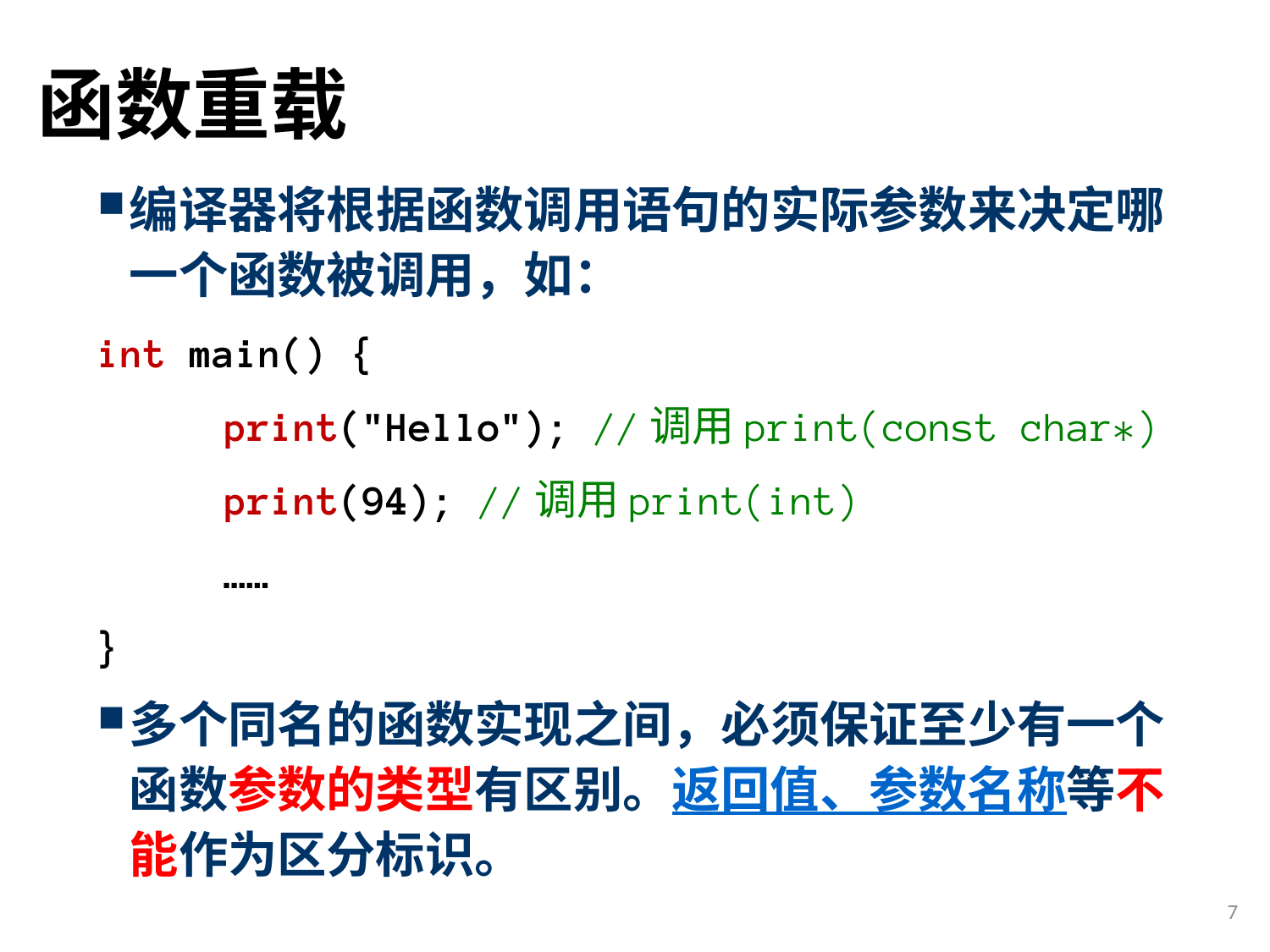

# 函数重载
编译器将根据函数调用语句的实际参数来决定哪一个函数被调用，如：
int main() {
	print("Hello"); //调用print(const char*)
	print(94); //调用print(int)
	……
}
多个同名的函数实现之间，必须保证至少有一个函数参数的类型有区别。返回值、参数名称等不能作为区分标识。
7